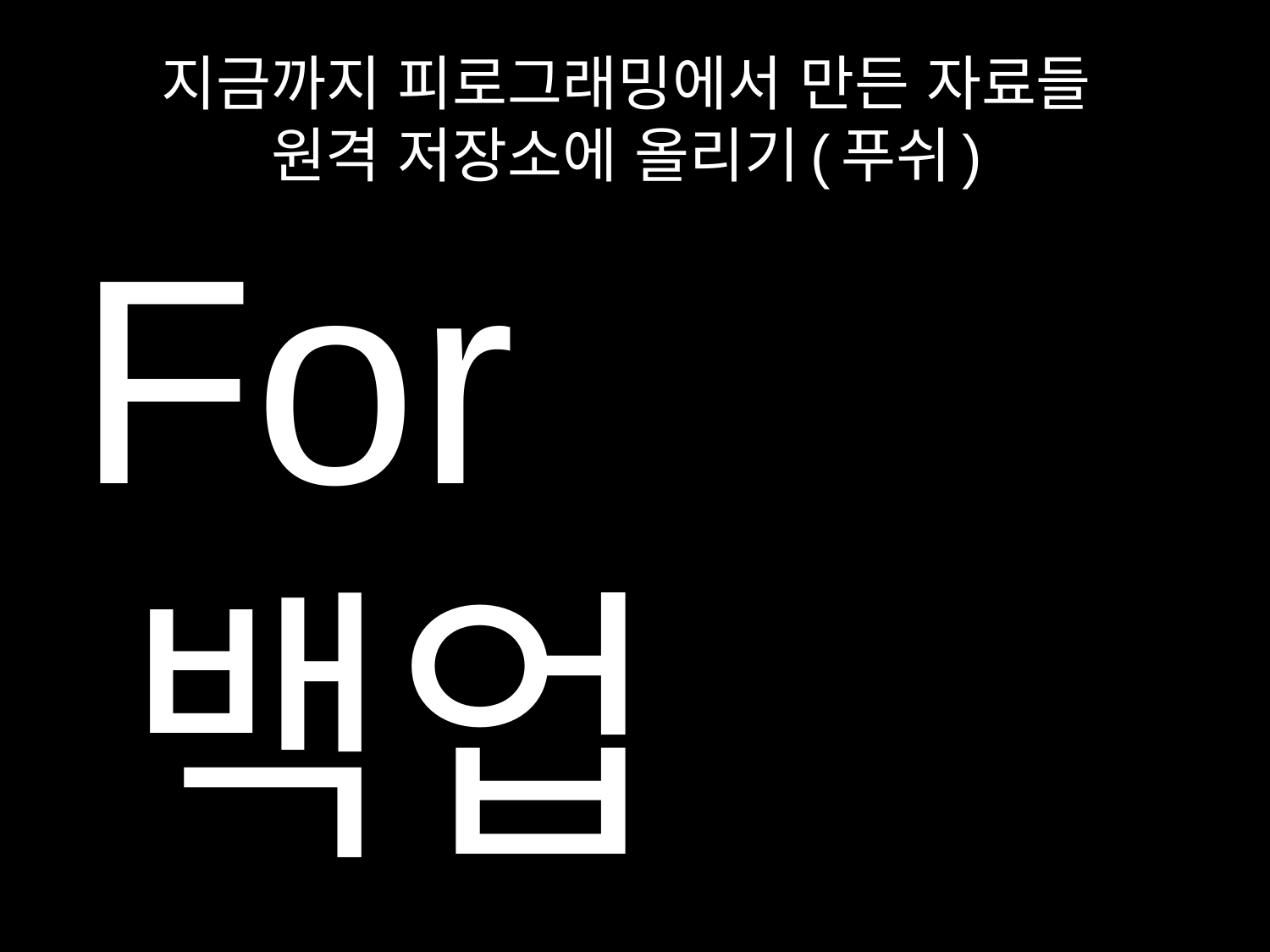

# 지금까지 피로그래밍에서 만든 자료들 원격 저장소에 올리기(푸쉬)
For 백업